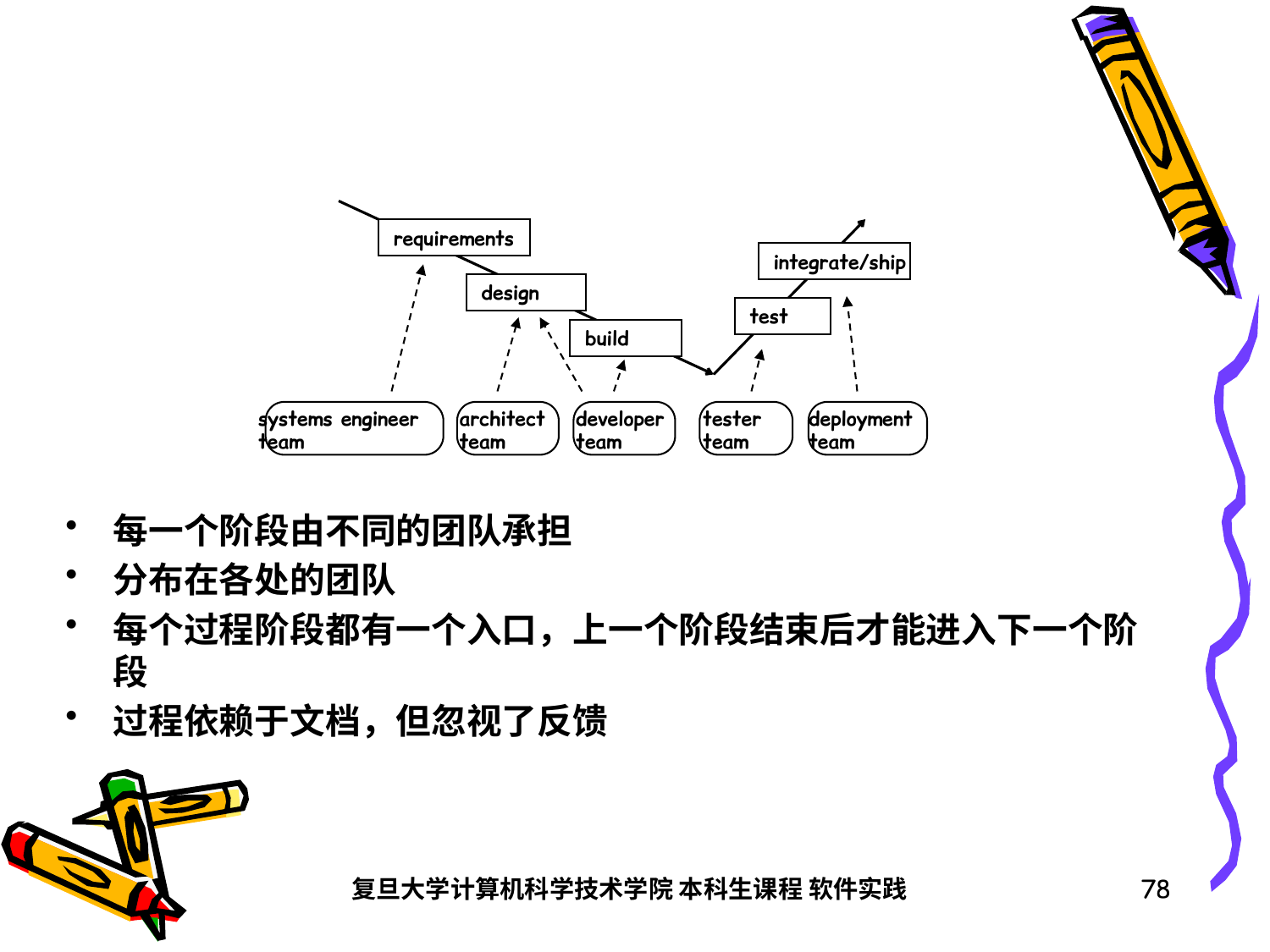

#

每一个阶段由不同的团队承担
分布在各处的团队
每个过程阶段都有一个入口，上一个阶段结束后才能进入下一个阶段
过程依赖于文档，但忽视了反馈

requirements

integrate/ship

design

test

build

systems engineer team

architect team

developer team

tester team

deployment team

复旦大学计算机科学技术学院 本科生课程 软件实践
78